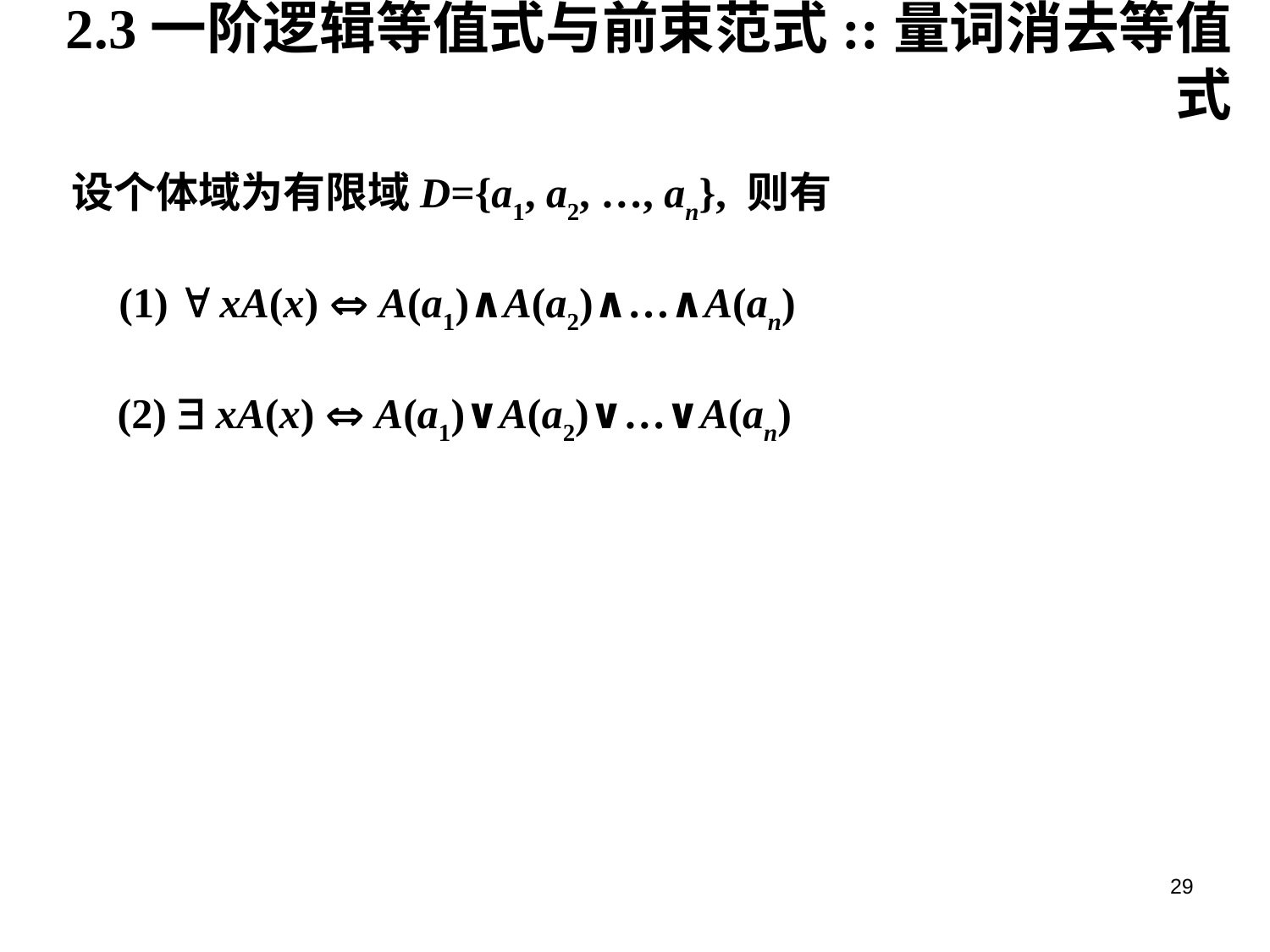

# 2.3一阶逻辑等值式与前束范式::量词消去等值式
   设个体域为有限域D={a1, a2, …, an}, 则有
        (1) ∀ xA(x) ⇔ A(a1)∧A(a2)∧…∧A(an)
        (2) ∃ xA(x) ⇔ A(a1)∨A(a2)∨…∨A(an)
29